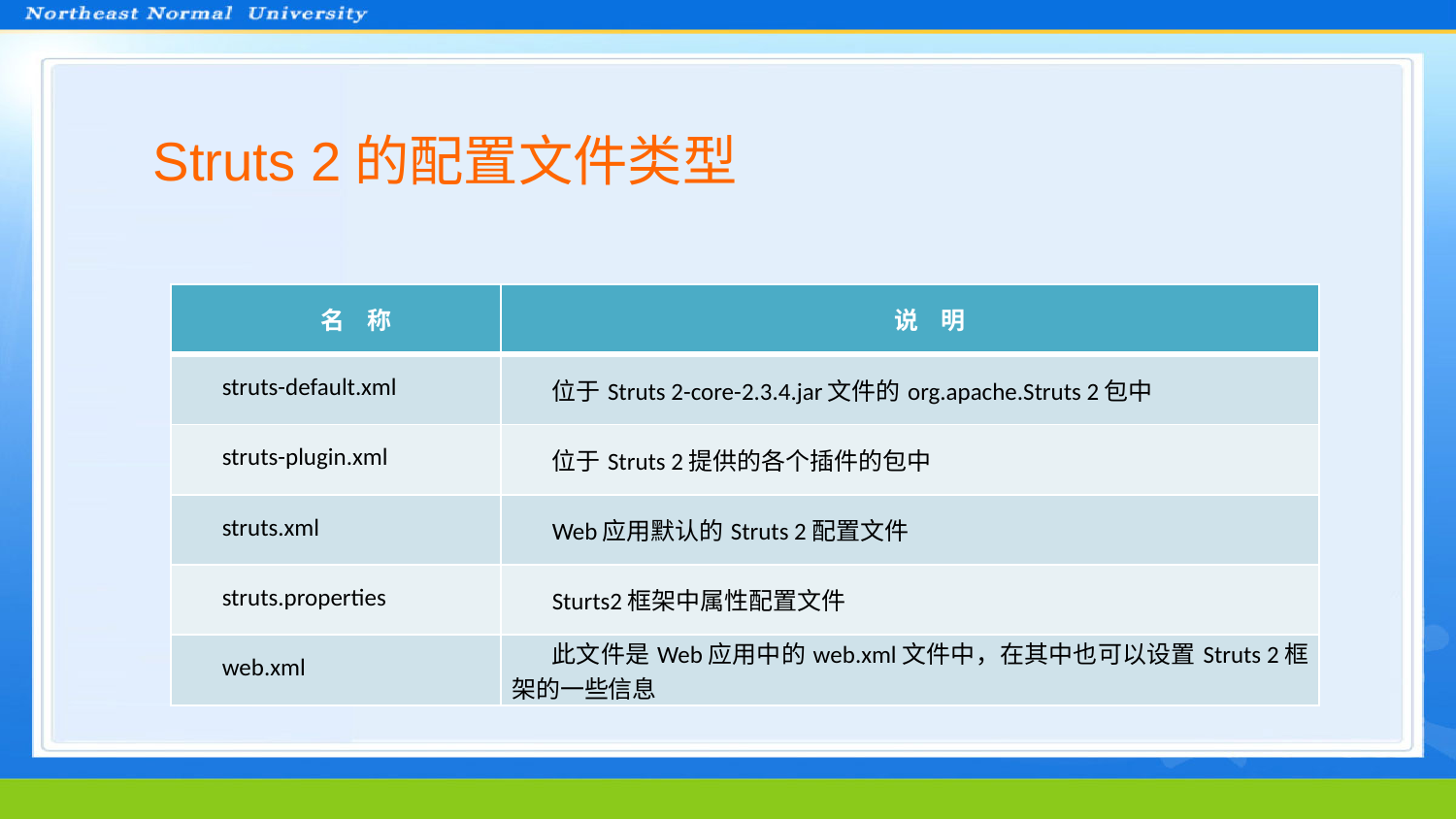

Struts 2的配置文件类型
| 名 称 | 说 明 |
| --- | --- |
| struts-default.xml | 位于Struts 2-core-2.3.4.jar文件的org.apache.Struts 2包中 |
| struts-plugin.xml | 位于Struts 2提供的各个插件的包中 |
| struts.xml | Web应用默认的Struts 2配置文件 |
| struts.properties | Sturts2框架中属性配置文件 |
| web.xml | 此文件是Web应用中的web.xml文件中，在其中也可以设置Struts 2框架的一些信息 |